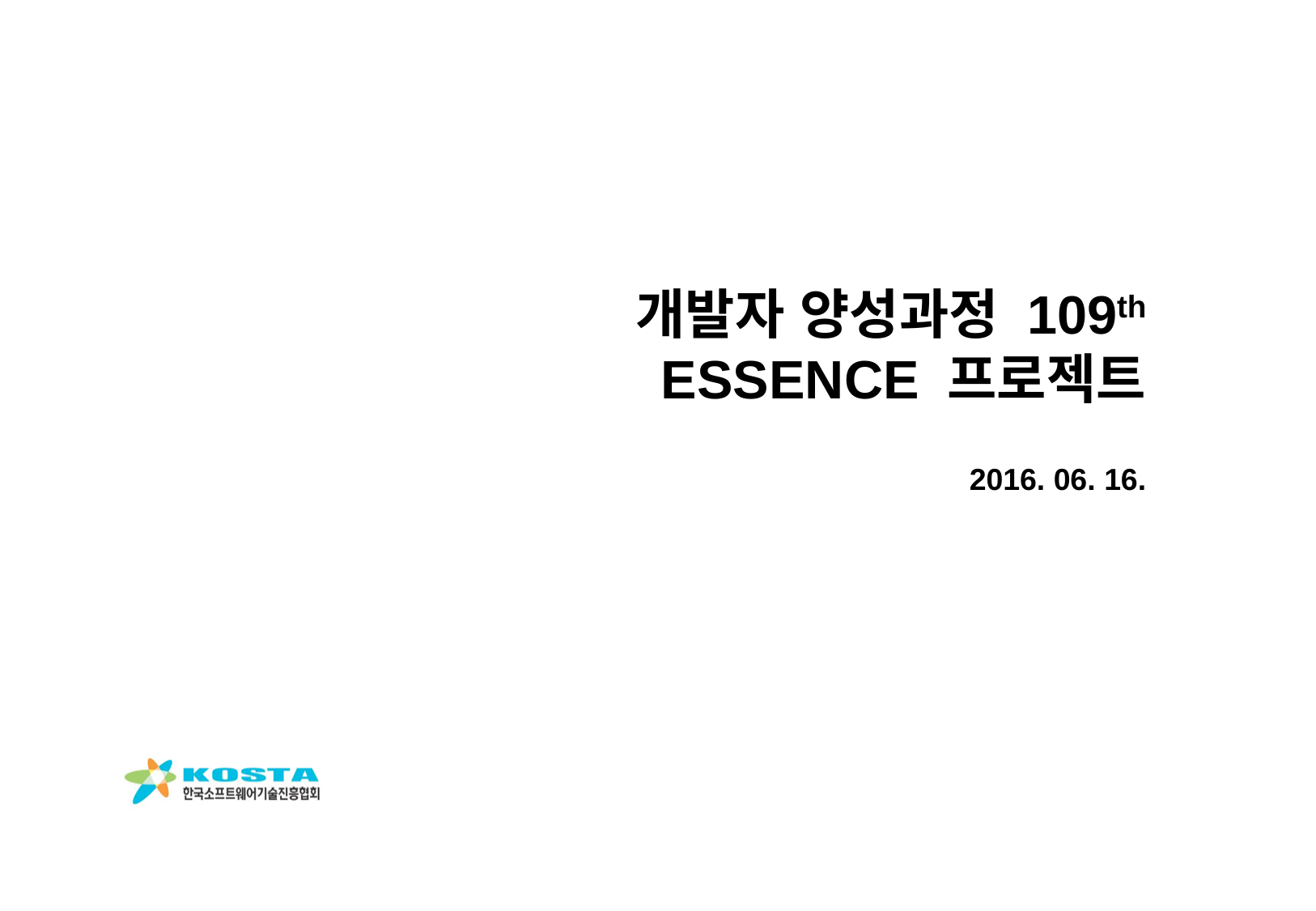

개발자 양성과정 109th
ESSENCE 프로젝트
2016. 06. 16.